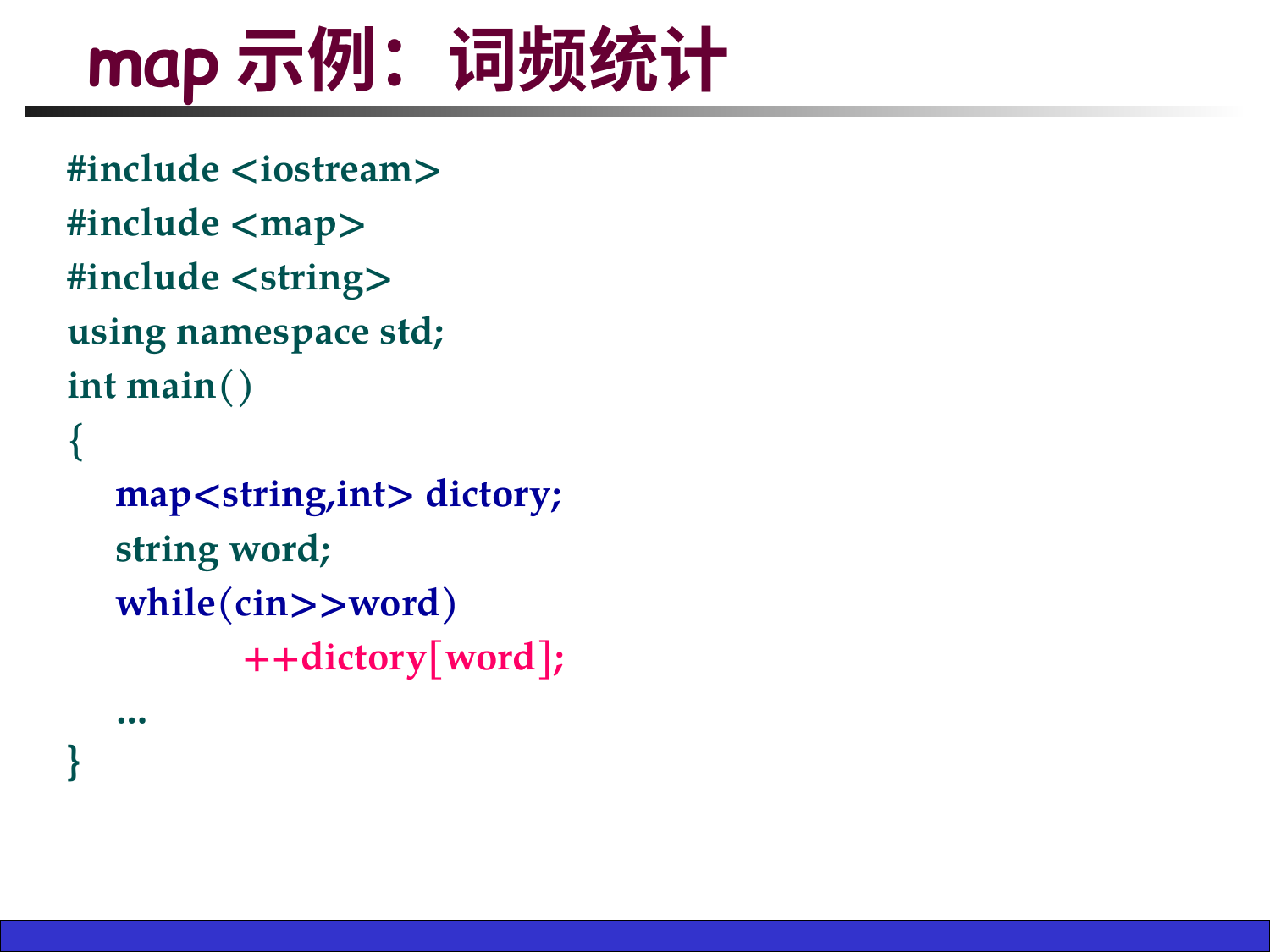

# map示例：词频统计
#include <iostream>
#include <map>
#include <string>
using namespace std;
int main()
{
	map<string,int> dictory;
	string word;
	while(cin>>word)
		++dictory[word];
	…
｝